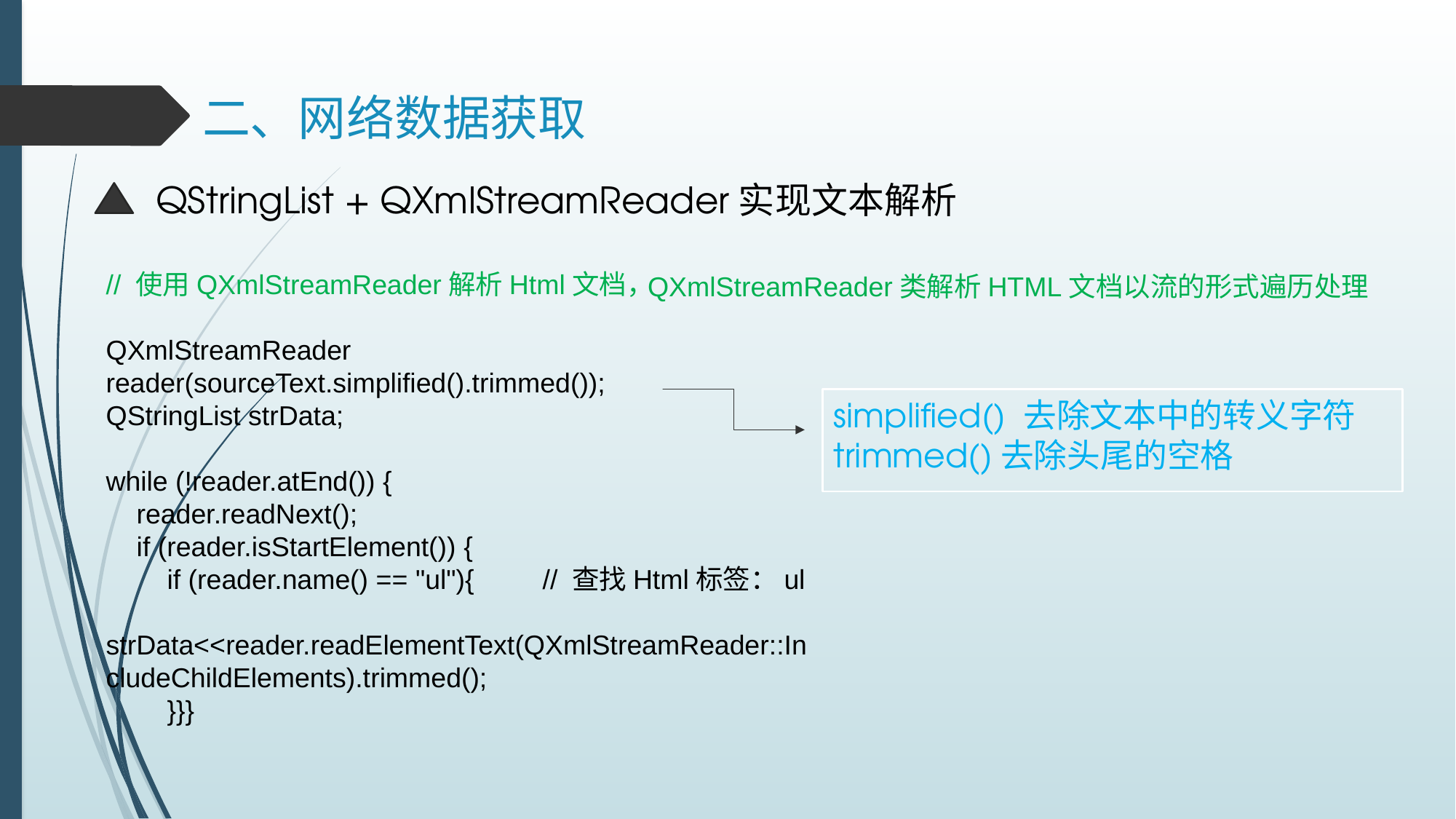

# 二、网络数据获取
QStringList + QXmlStreamReader实现文本解析

// 使用QXmlStreamReader解析Html文档，

QXmlStreamReader reader(sourceText.simplified().trimmed());
QStringList strData;

while (!reader.atEnd()) {
    reader.readNext();
    if (reader.isStartElement()) {
        if (reader.name() == "ul"){ 	// 查找Html标签：ul	            strData<<reader.readElementText(QXmlStreamReader::IncludeChildElements).trimmed();
        }}}

QXmlStreamReader类解析HTML文档以流的形式遍历处理
simplified() 去除文本中的转义字符
trimmed()去除头尾的空格